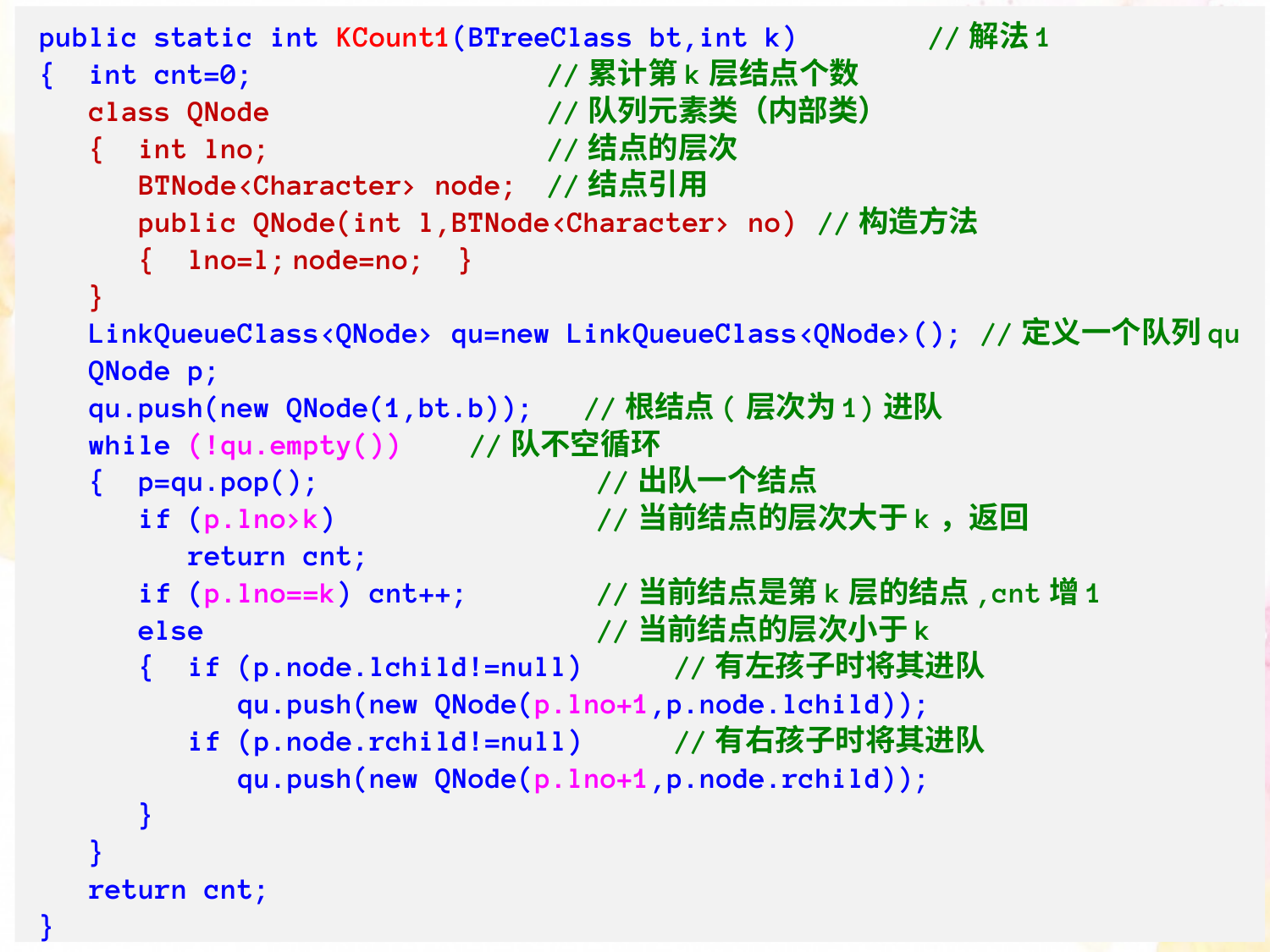

public static int KCount1(BTreeClass bt,int k) 	//解法1
{  int cnt=0;			//累计第k层结点个数
   class QNode			//队列元素类（内部类）
   {  int lno;			//结点的层次
      BTNode<Character> node;	//结点引用
      public QNode(int l,BTNode<Character> no)	 //构造方法
      {  lno=l;	node=no;  }
   }
   LinkQueueClass<QNode> qu=new LinkQueueClass<QNode>(); //定义一个队列qu
   QNode p;
   qu.push(new QNode(1,bt.b));   //根结点(层次为1)进队
   while (!qu.empty())	   //队不空循环
   {  p=qu.pop();		   //出队一个结点
      if (p.lno>k)		   //当前结点的层次大于k，返回
         return cnt;
      if (p.lno==k) cnt++;	   //当前结点是第k层的结点,cnt增1
      else			   //当前结点的层次小于k
      {  if (p.node.lchild!=null)	//有左孩子时将其进队
            qu.push(new QNode(p.lno+1,p.node.lchild));
         if (p.node.rchild!=null)	//有右孩子时将其进队
            qu.push(new QNode(p.lno+1,p.node.rchild));
      }
   }
   return cnt;
}